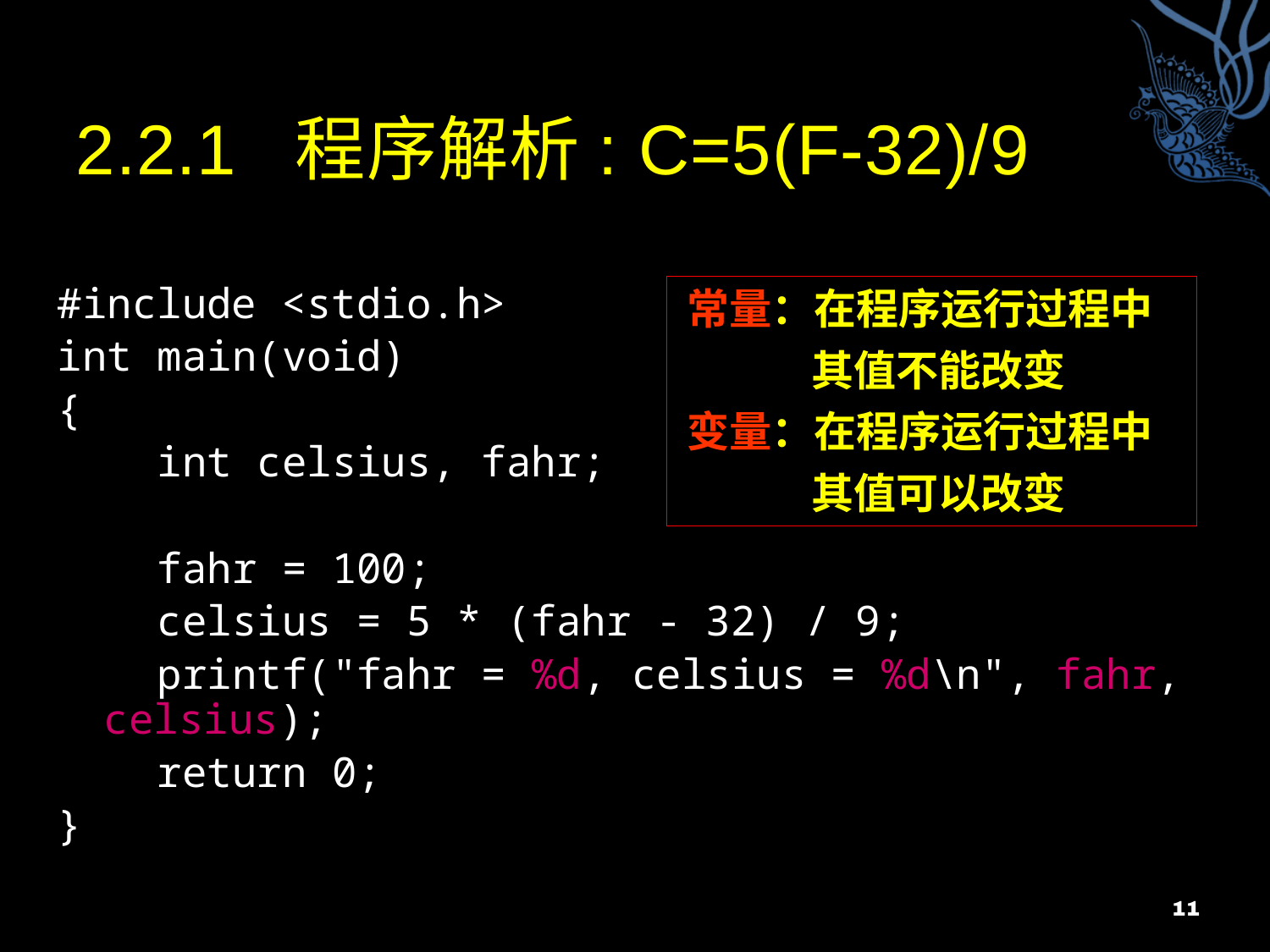

# 2.2.1  程序解析: C=5(F-32)/9
#include <stdio.h>
int main(void)
{
    int celsius, fahr;

    fahr = 100;
    celsius = 5 * (fahr - 32) / 9;
    printf("fahr = %d, celsius = %d\n", fahr, celsius);
    return 0;
}

常量：在程序运行过程中
            其值不能改变
变量：在程序运行过程中
            其值可以改变

11